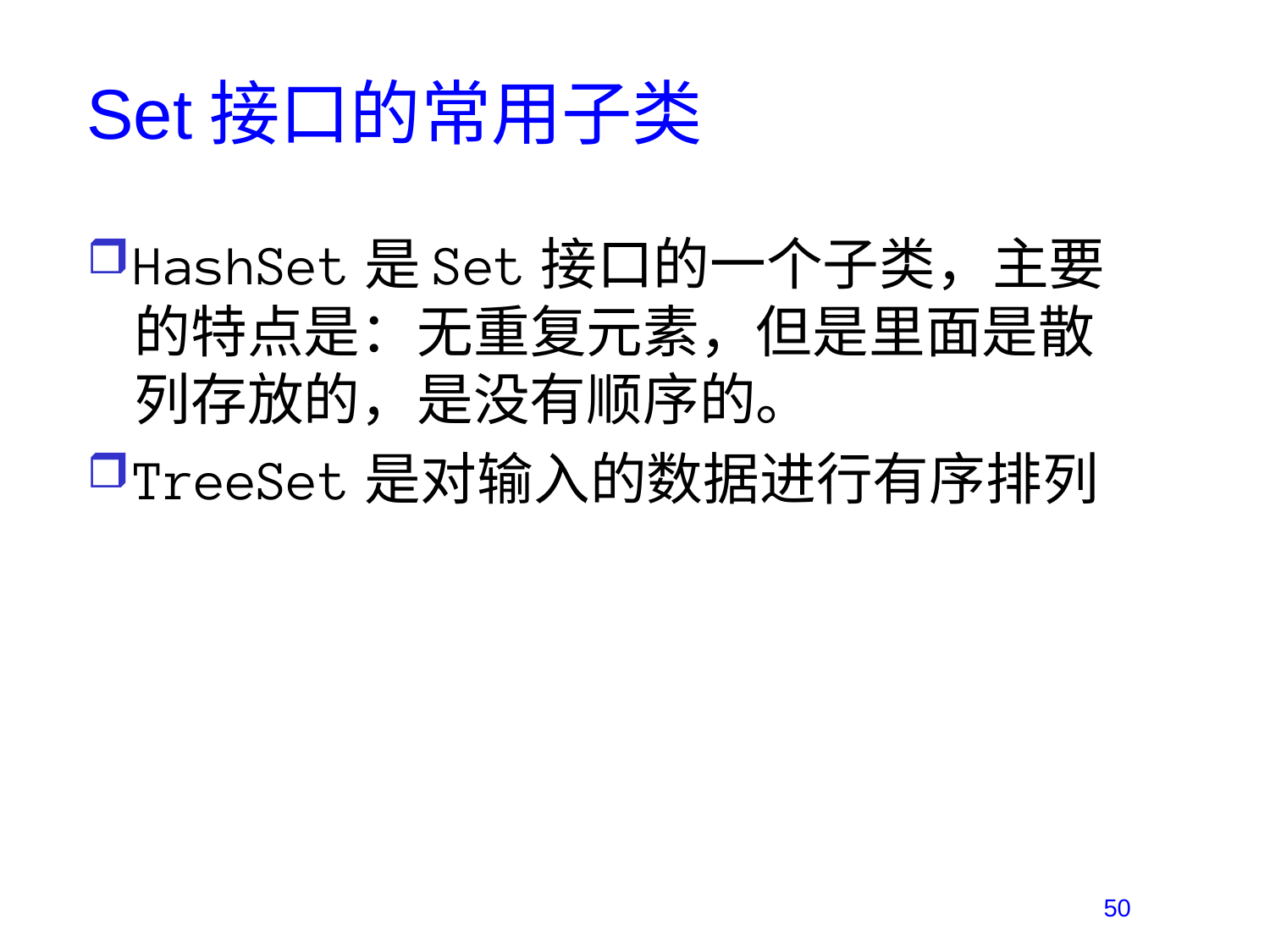

# Set接口的常用子类
HashSet是Set接口的一个子类，主要的特点是：无重复元素，但是里面是散列存放的，是没有顺序的。
TreeSet是对输入的数据进行有序排列

50